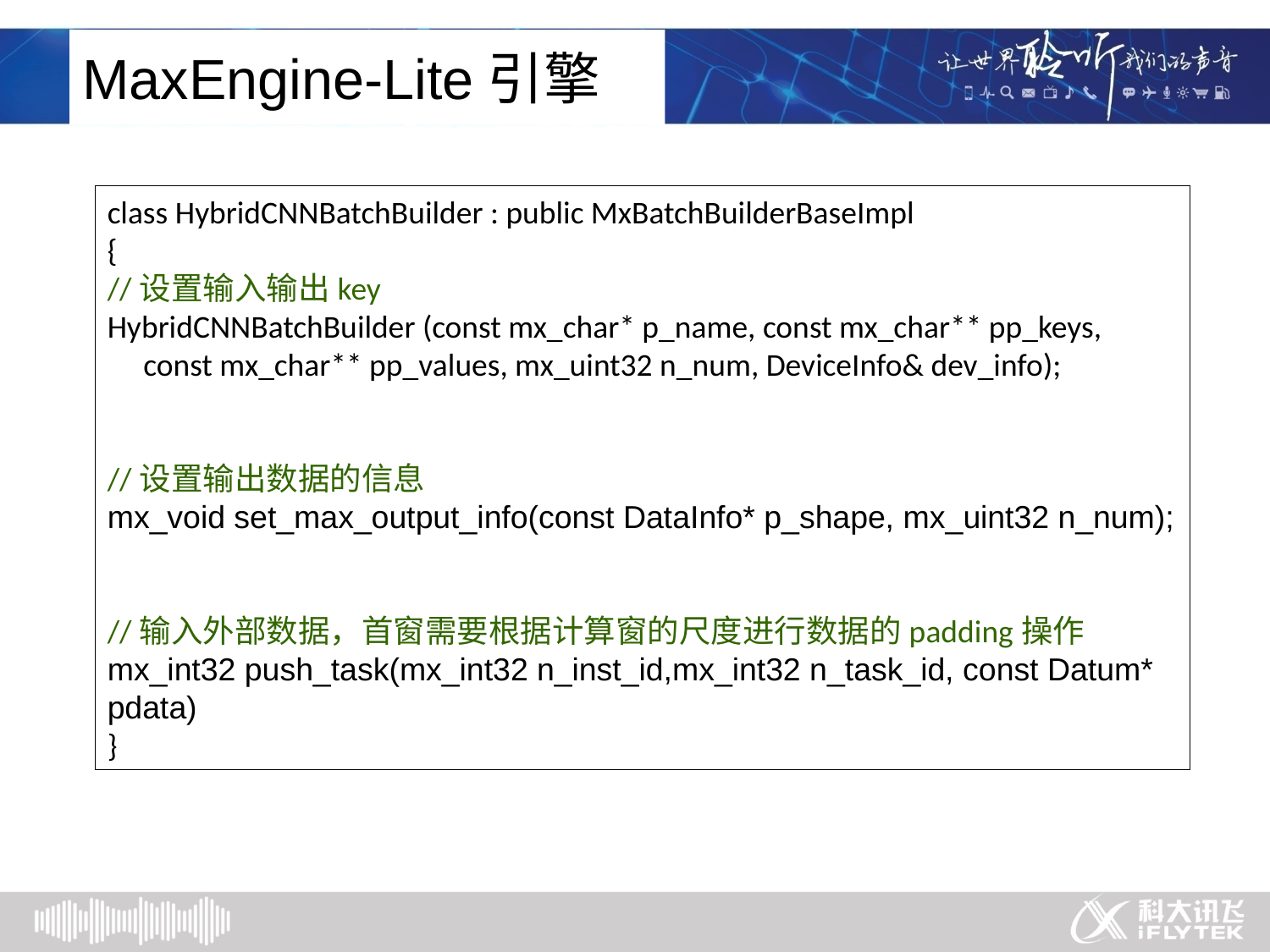

MaxEngine-Lite引擎
class HybridCNNBatchBuilder : public MxBatchBuilderBaseImpl
{
//设置输入输出key
HybridCNNBatchBuilder (const mx_char* p_name, const mx_char** pp_keys,
     const mx_char** pp_values, mx_uint32 n_num, DeviceInfo& dev_info);

//设置输出数据的信息
mx_void set_max_output_info(const DataInfo* p_shape, mx_uint32 n_num);

//输入外部数据，首窗需要根据计算窗的尺度进行数据的padding操作
mx_int32 push_task(mx_int32 n_inst_id,mx_int32 n_task_id, const Datum* pdata)
}